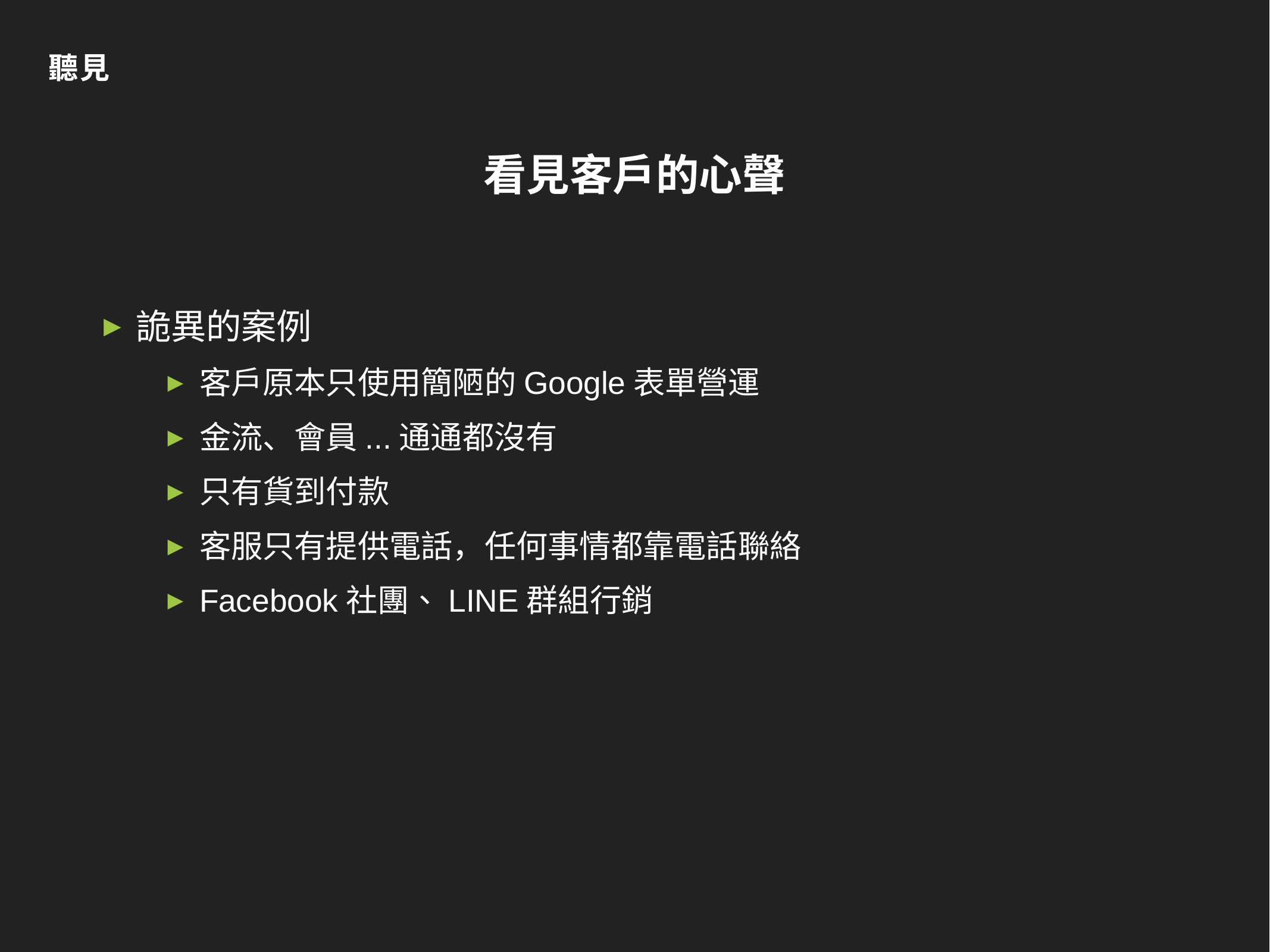

聽見
# 看見客戶的心聲
詭異的案例
客戶原本只使用簡陋的Google表單營運
金流、會員...通通都沒有
只有貨到付款
客服只有提供電話，任何事情都靠電話聯絡
Facebook社團、LINE群組行銷